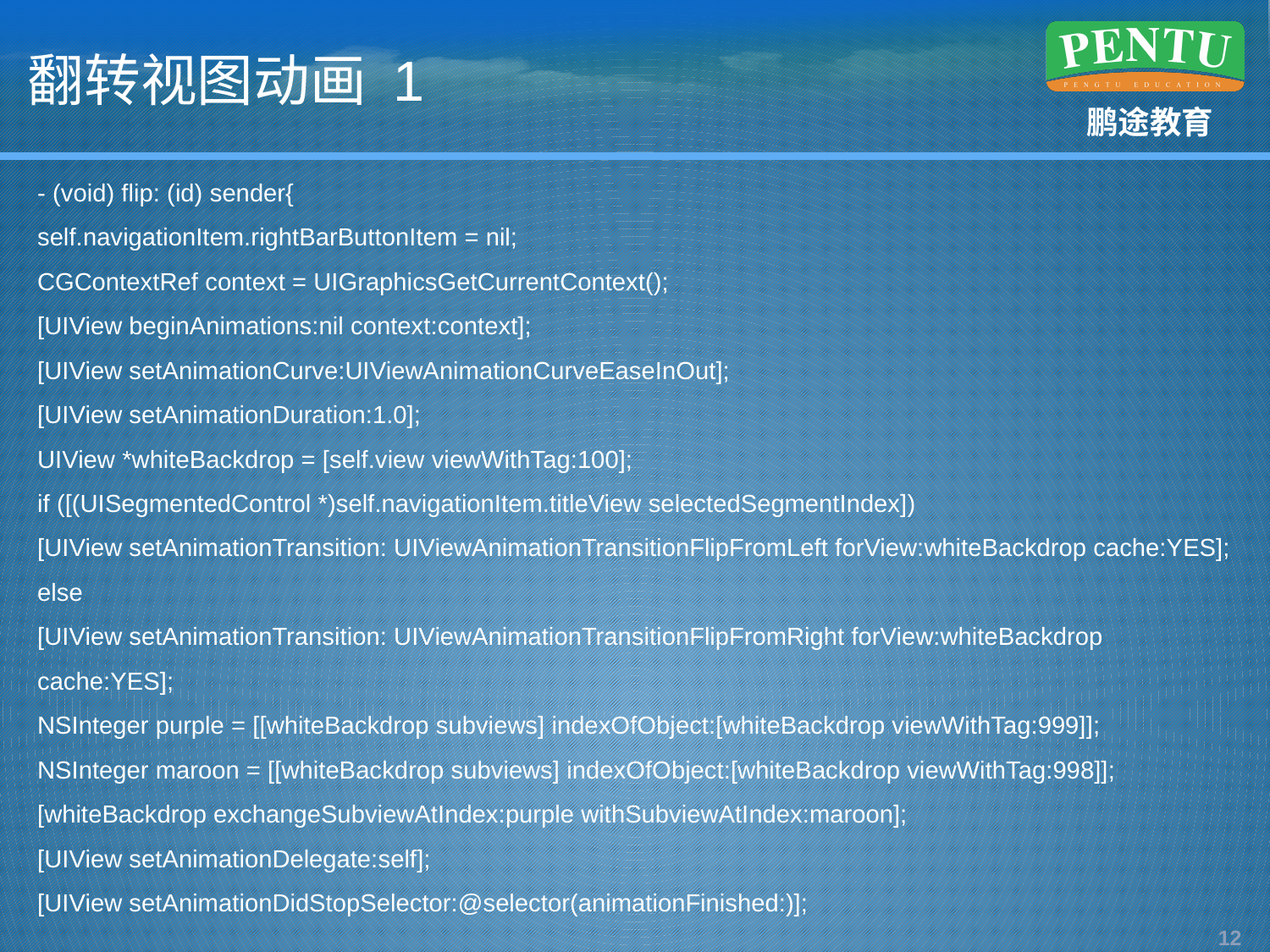

# 翻转视图动画 1
- (void) flip: (id) sender{
self.navigationItem.rightBarButtonItem = nil;
CGContextRef context = UIGraphicsGetCurrentContext();
[UIView beginAnimations:nil context:context];
[UIView setAnimationCurve:UIViewAnimationCurveEaseInOut];
[UIView setAnimationDuration:1.0];
UIView *whiteBackdrop = [self.view viewWithTag:100];
if ([(UISegmentedControl *)self.navigationItem.titleView selectedSegmentIndex])
[UIView setAnimationTransition: UIViewAnimationTransitionFlipFromLeft forView:whiteBackdrop cache:YES];
else
[UIView setAnimationTransition: UIViewAnimationTransitionFlipFromRight forView:whiteBackdrop cache:YES];
NSInteger purple = [[whiteBackdrop subviews] indexOfObject:[whiteBackdrop viewWithTag:999]];
NSInteger maroon = [[whiteBackdrop subviews] indexOfObject:[whiteBackdrop viewWithTag:998]];
[whiteBackdrop exchangeSubviewAtIndex:purple withSubviewAtIndex:maroon];
[UIView setAnimationDelegate:self];
[UIView setAnimationDidStopSelector:@selector(animationFinished:)];
12